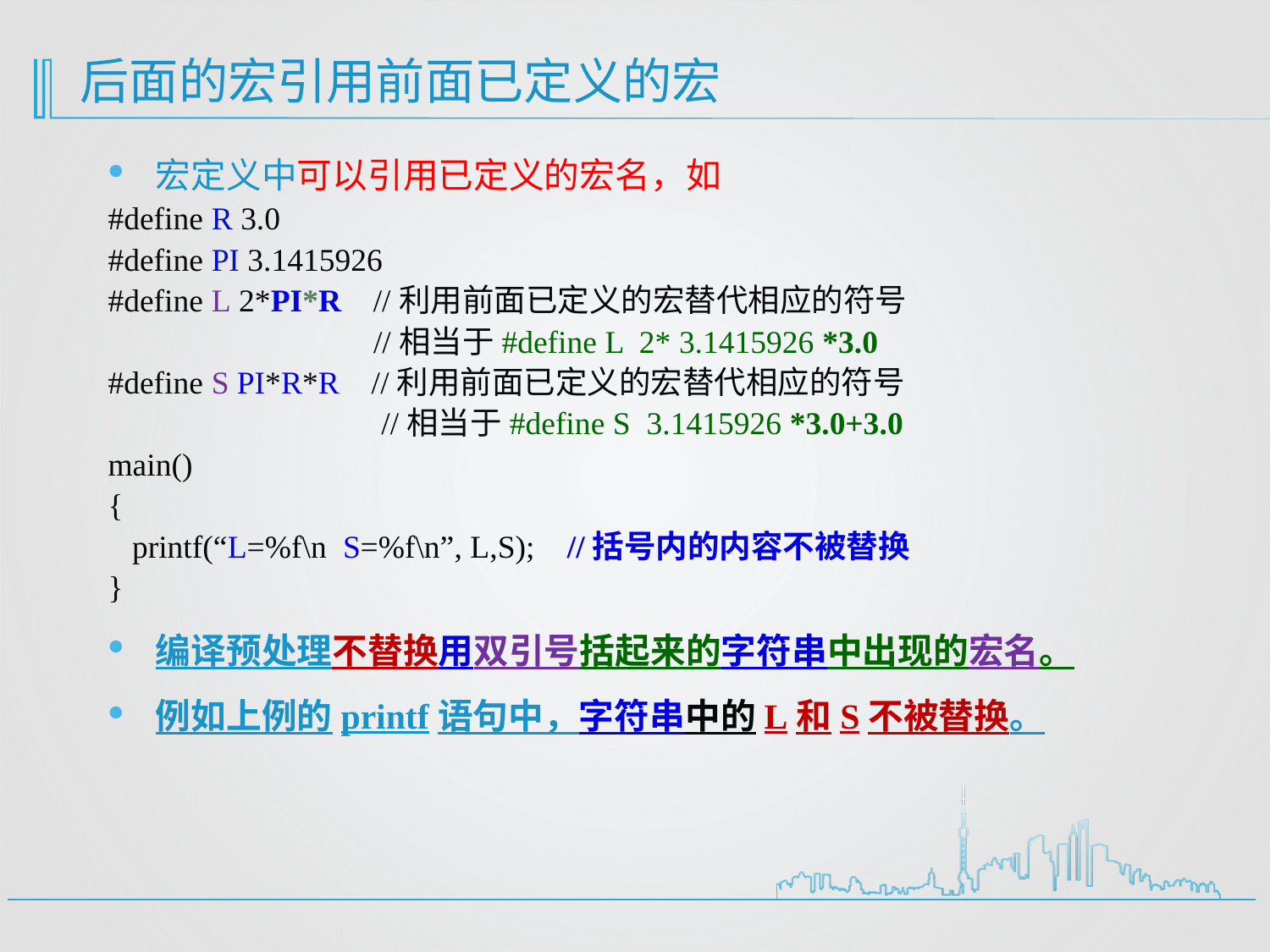

# 后面的宏引用前面已定义的宏
宏定义中可以引用已定义的宏名，如
#define R 3.0
#define PI 3.1415926
#define L 2*PI*R    //利用前面已定义的宏替代相应的符号
                                 //相当于#define L  2* 3.1415926 *3.0
#define S PI*R*R    //利用前面已定义的宏替代相应的符号
                                  //相当于#define S  3.1415926 *3.0+3.0
main()
{
   printf(“L=%f\n  S=%f\n”, L,S);    //括号内的内容不被替换
}
编译预处理不替换用双引号括起来的字符串中出现的宏名。
例如上例的printf语句中，字符串中的L和S不被替换。